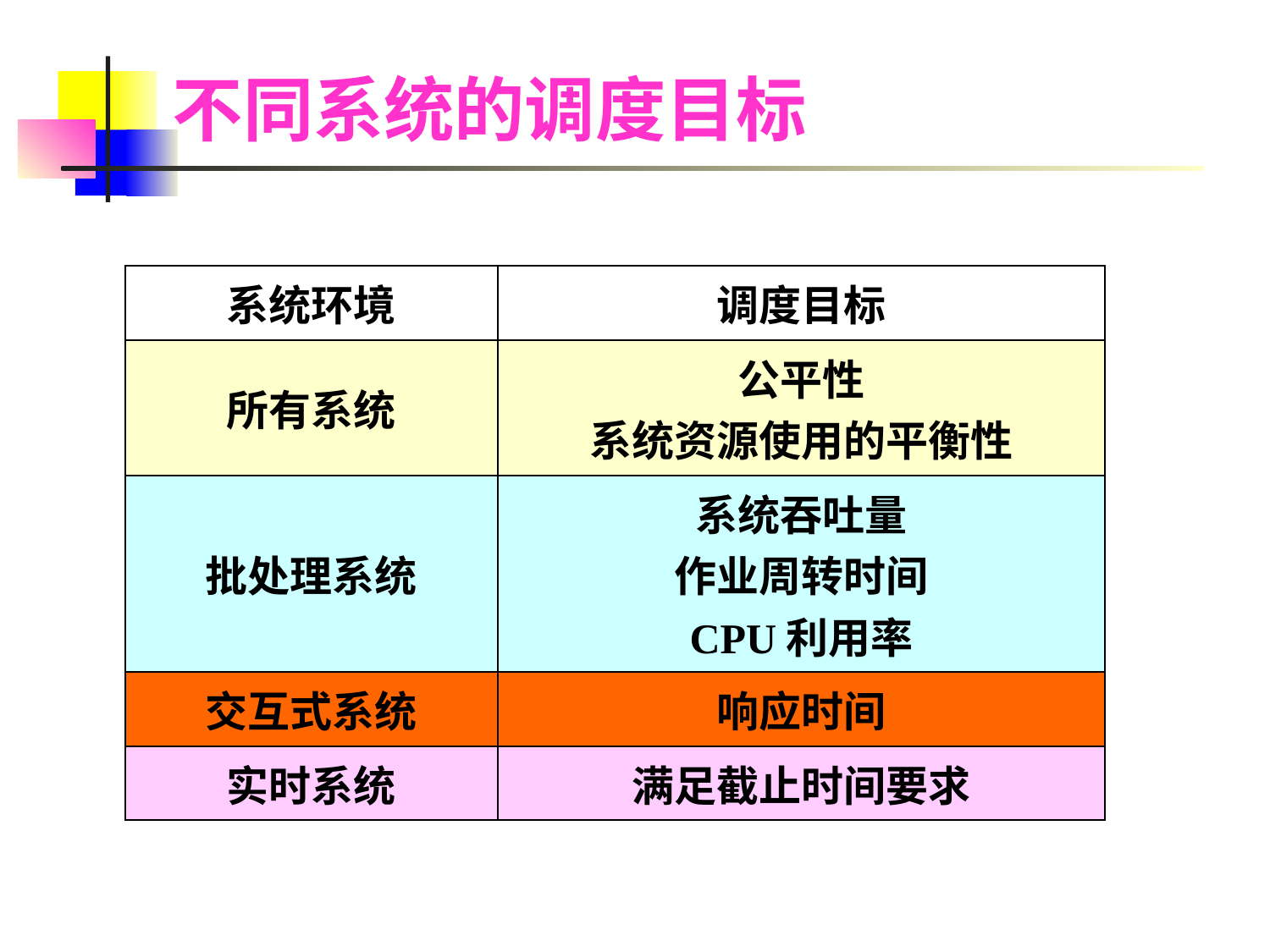

# 不同系统的调度目标

| 系统环境 | 调度目标 |
| --- | --- |
| 所有系统 | 公平性 系统资源使用的平衡性 |
| 批处理系统 | 系统吞吐量 作业周转时间 CPU利用率 |
| 交互式系统 | 响应时间 |
| 实时系统 | 满足截止时间要求 |